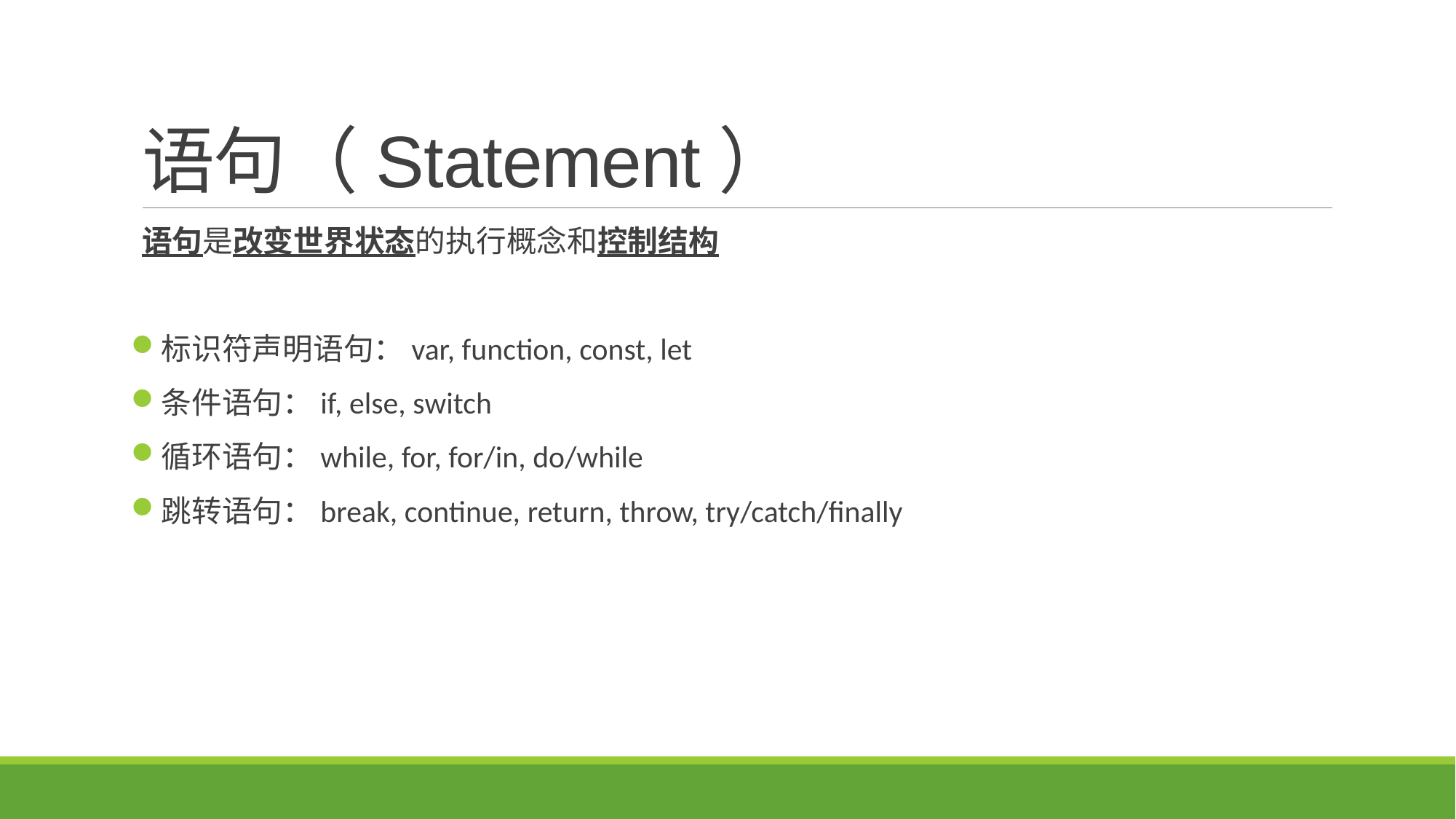

# 语句（Statement）
语句是改变世界状态的执行概念和控制结构

标识符声明语句：var, function, const, let
条件语句：if, else, switch
循环语句：while, for, for/in, do/while
跳转语句：break, continue, return, throw, try/catch/finally